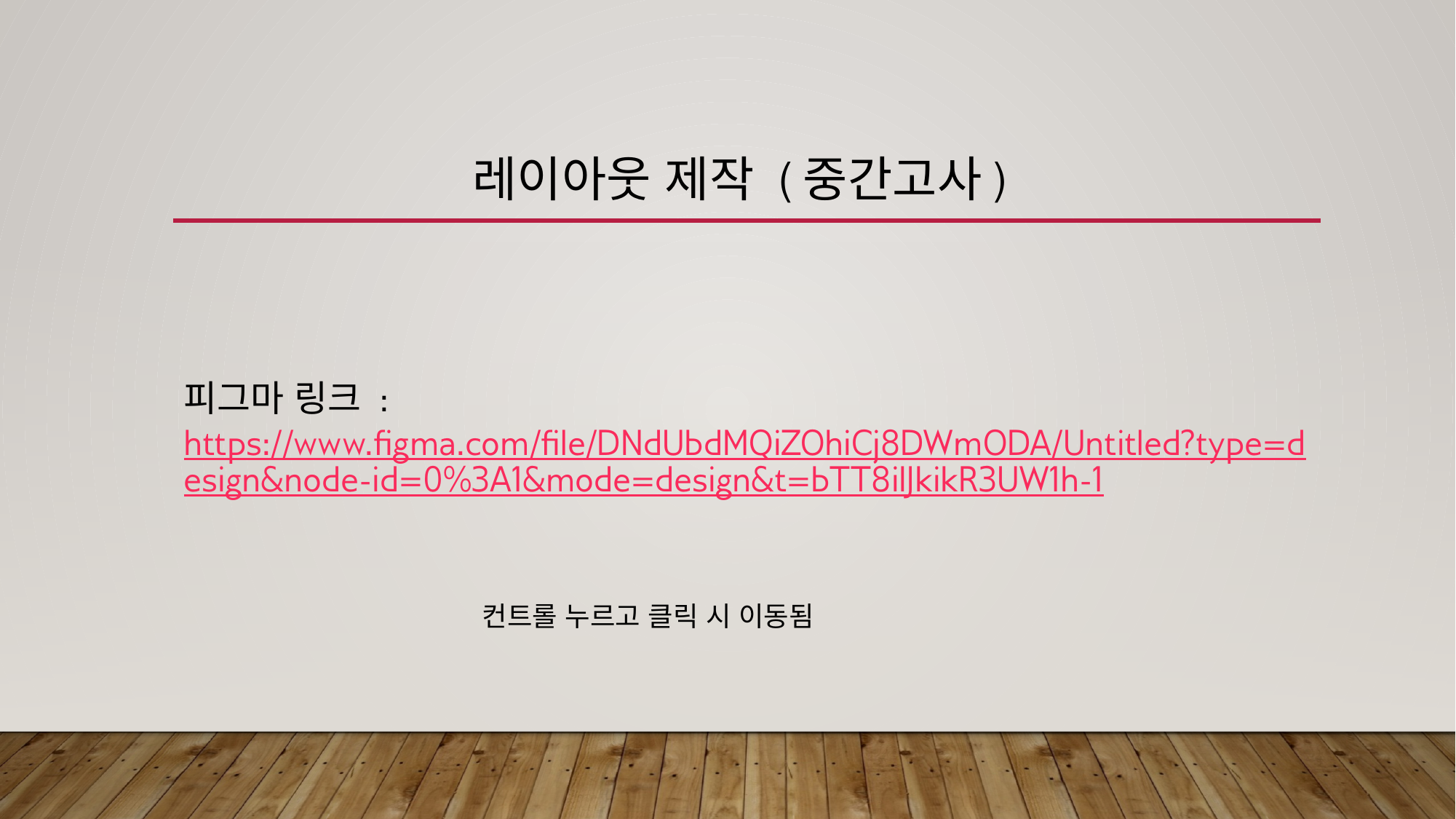

# 레이아웃 제작 (중간고사)
피그마 링크 : https://www.figma.com/file/DNdUbdMQiZOhiCj8DWmODA/Untitled?type=design&node-id=0%3A1&mode=design&t=bTT8iIJkikR3UW1h-1
컨트롤 누르고 클릭 시 이동됨